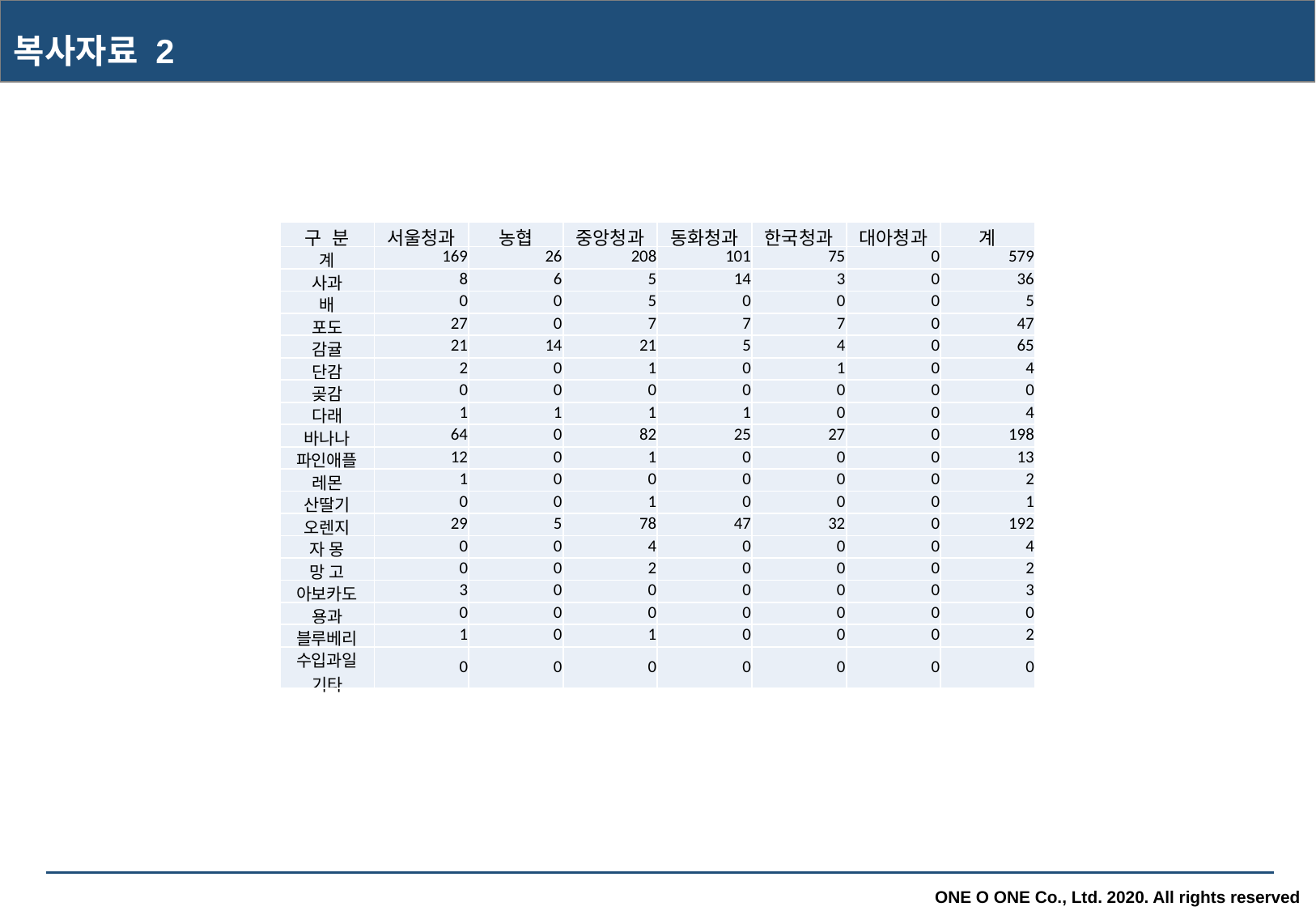

복사자료 2
| 구 분 | 서울청과 | 농협 | 중앙청과 | 동화청과 | 한국청과 | 대아청과 | 계 |
| --- | --- | --- | --- | --- | --- | --- | --- |
| 계 | 169 | 26 | 208 | 101 | 75 | 0 | 579 |
| 사과 | 8 | 6 | 5 | 14 | 3 | 0 | 36 |
| 배 | 0 | 0 | 5 | 0 | 0 | 0 | 5 |
| 포도 | 27 | 0 | 7 | 7 | 7 | 0 | 47 |
| 감귤 | 21 | 14 | 21 | 5 | 4 | 0 | 65 |
| 단감 | 2 | 0 | 1 | 0 | 1 | 0 | 4 |
| 곶감 | 0 | 0 | 0 | 0 | 0 | 0 | 0 |
| 다래 | 1 | 1 | 1 | 1 | 0 | 0 | 4 |
| 바나나 | 64 | 0 | 82 | 25 | 27 | 0 | 198 |
| 파인애플 | 12 | 0 | 1 | 0 | 0 | 0 | 13 |
| 레몬 | 1 | 0 | 0 | 0 | 0 | 0 | 2 |
| 산딸기 | 0 | 0 | 1 | 0 | 0 | 0 | 1 |
| 오렌지 | 29 | 5 | 78 | 47 | 32 | 0 | 192 |
| 자 몽 | 0 | 0 | 4 | 0 | 0 | 0 | 4 |
| 망 고 | 0 | 0 | 2 | 0 | 0 | 0 | 2 |
| 아보카도 | 3 | 0 | 0 | 0 | 0 | 0 | 3 |
| 용과 | 0 | 0 | 0 | 0 | 0 | 0 | 0 |
| 블루베리 | 1 | 0 | 1 | 0 | 0 | 0 | 2 |
| 수입과일 기타 | 0 | 0 | 0 | 0 | 0 | 0 | 0 |